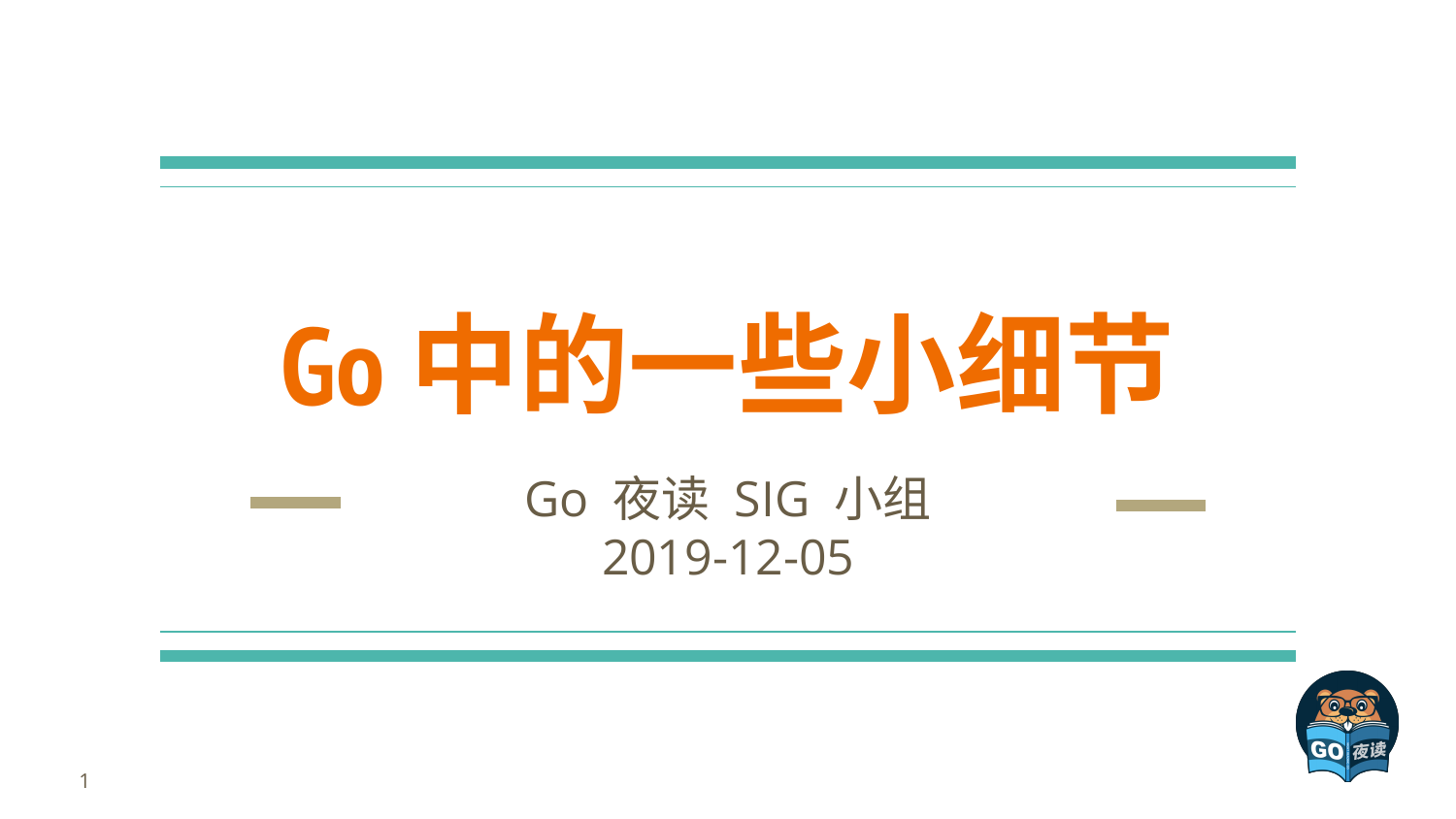

# Go中的一些小细节
Go 夜读 SIG 小组
2019-12-05
1